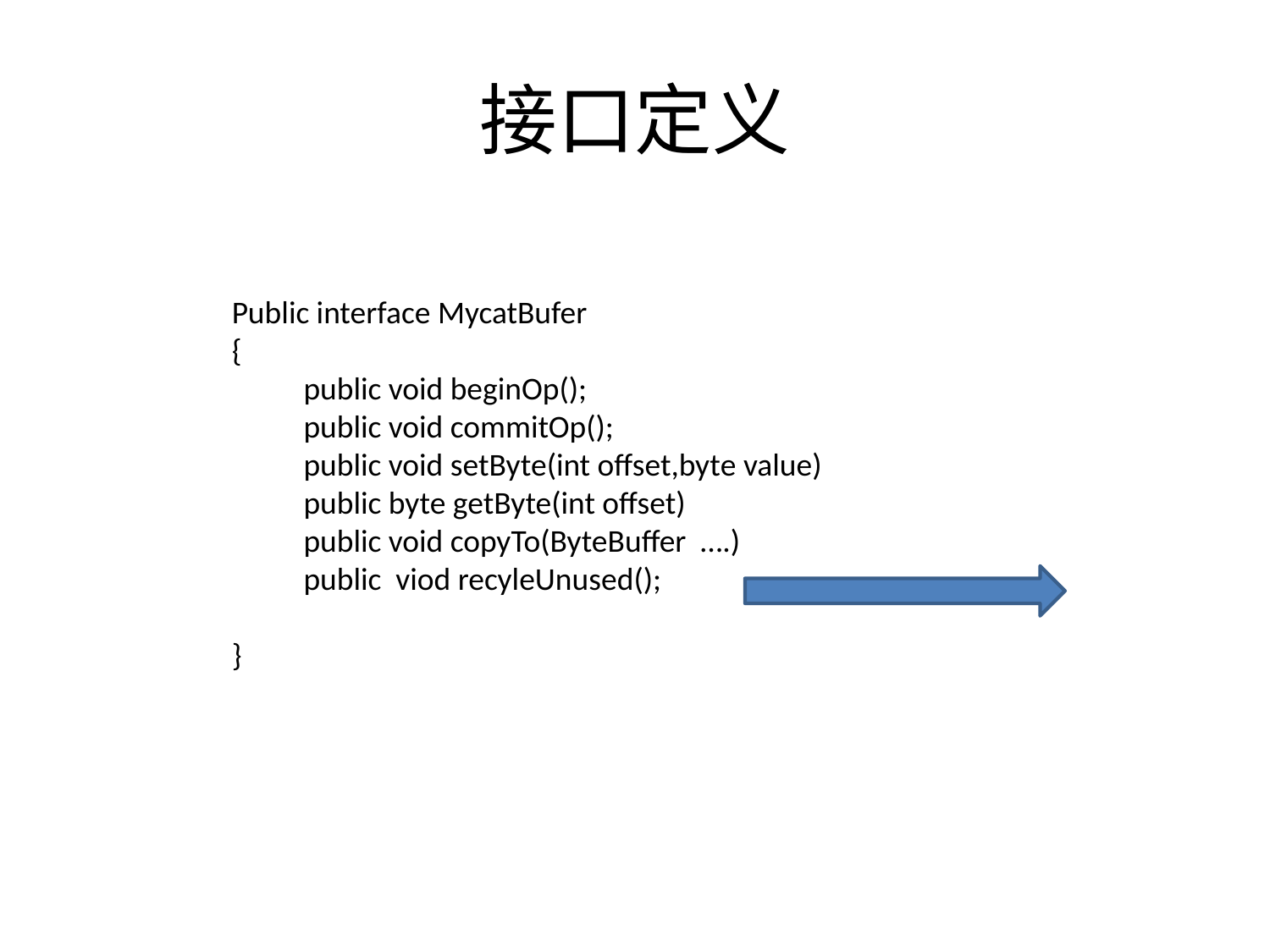

# 接口定义
Public interface MycatBufer
{
          public void beginOp();
          public void commitOp();
          public void setByte(int offset,byte value)
          public byte getByte(int offset)
          public void copyTo(ByteBuffer  ….)
          public  viod recyleUnused();

}